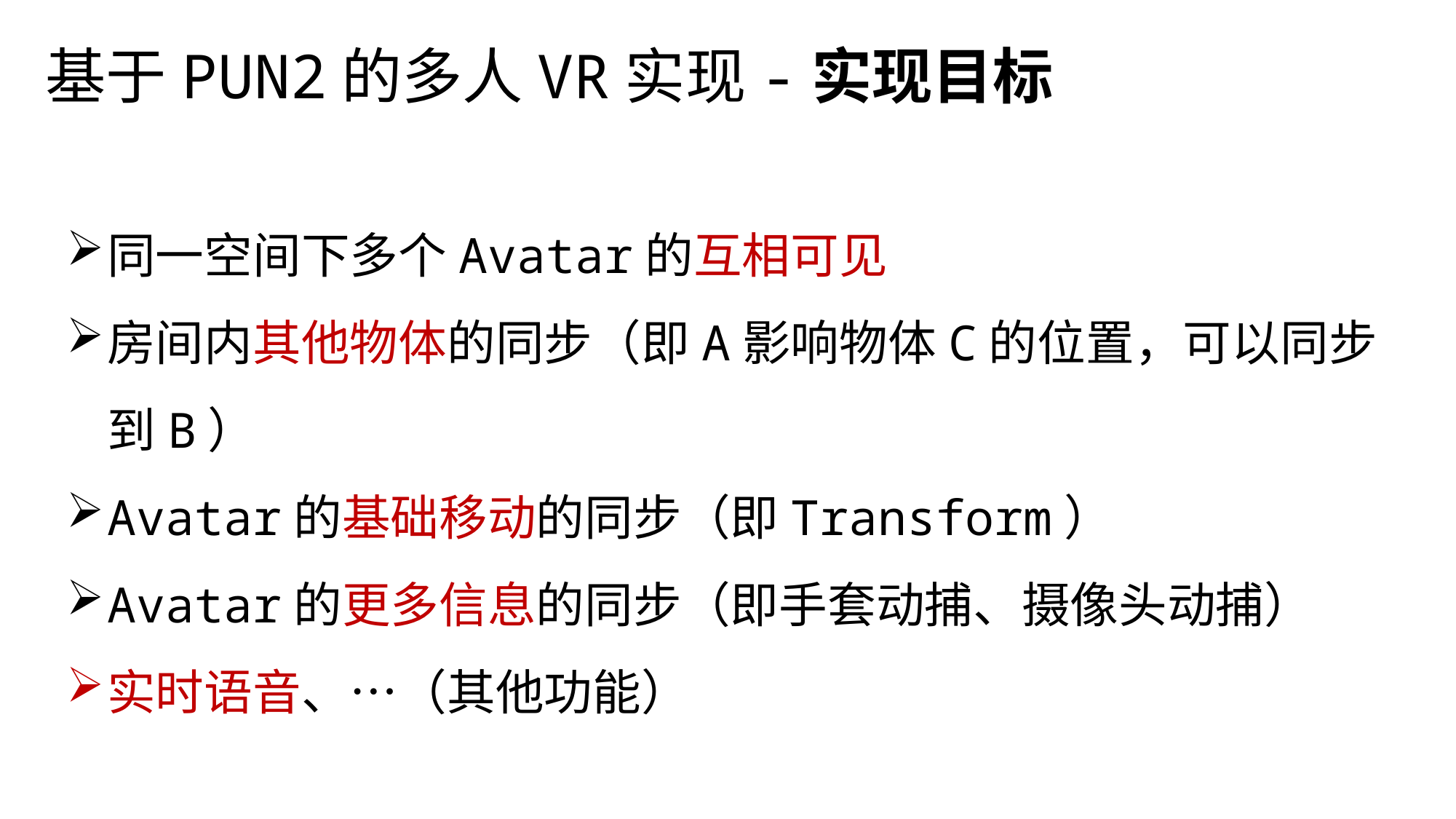

基于PUN2的多人VR实现-实现目标
同一空间下多个Avatar的互相可见
房间内其他物体的同步（即A影响物体C的位置，可以同步到B）
Avatar的基础移动的同步（即Transform）
Avatar的更多信息的同步（即手套动捕、摄像头动捕）
实时语音、…（其他功能）